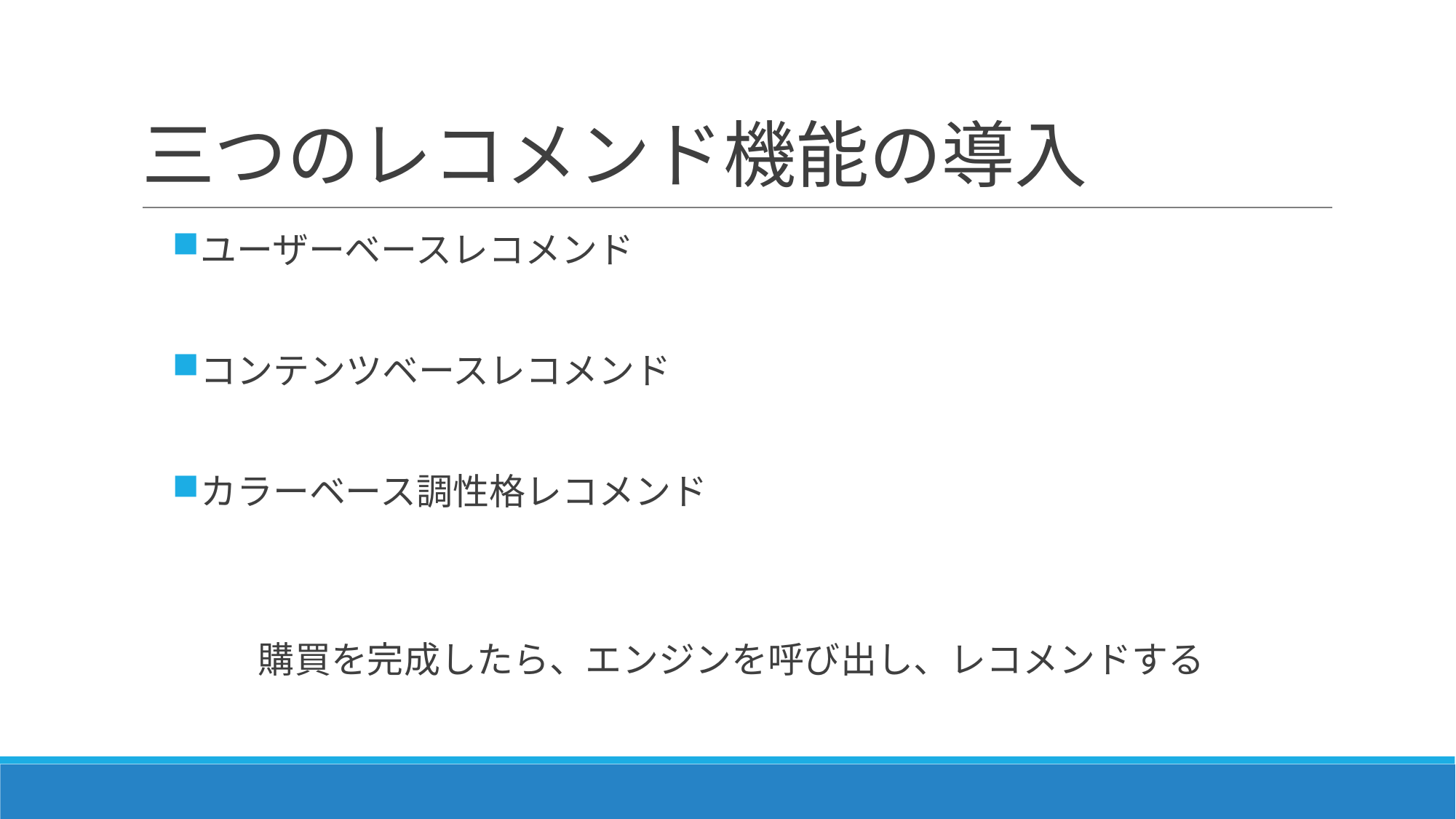

# 三つのレコメンド機能の導入
ユーザーベースレコメンド

コンテンツベースレコメンド

カラーベース調性格レコメンド

購買を完成したら、エンジンを呼び出し、レコメンドする
42